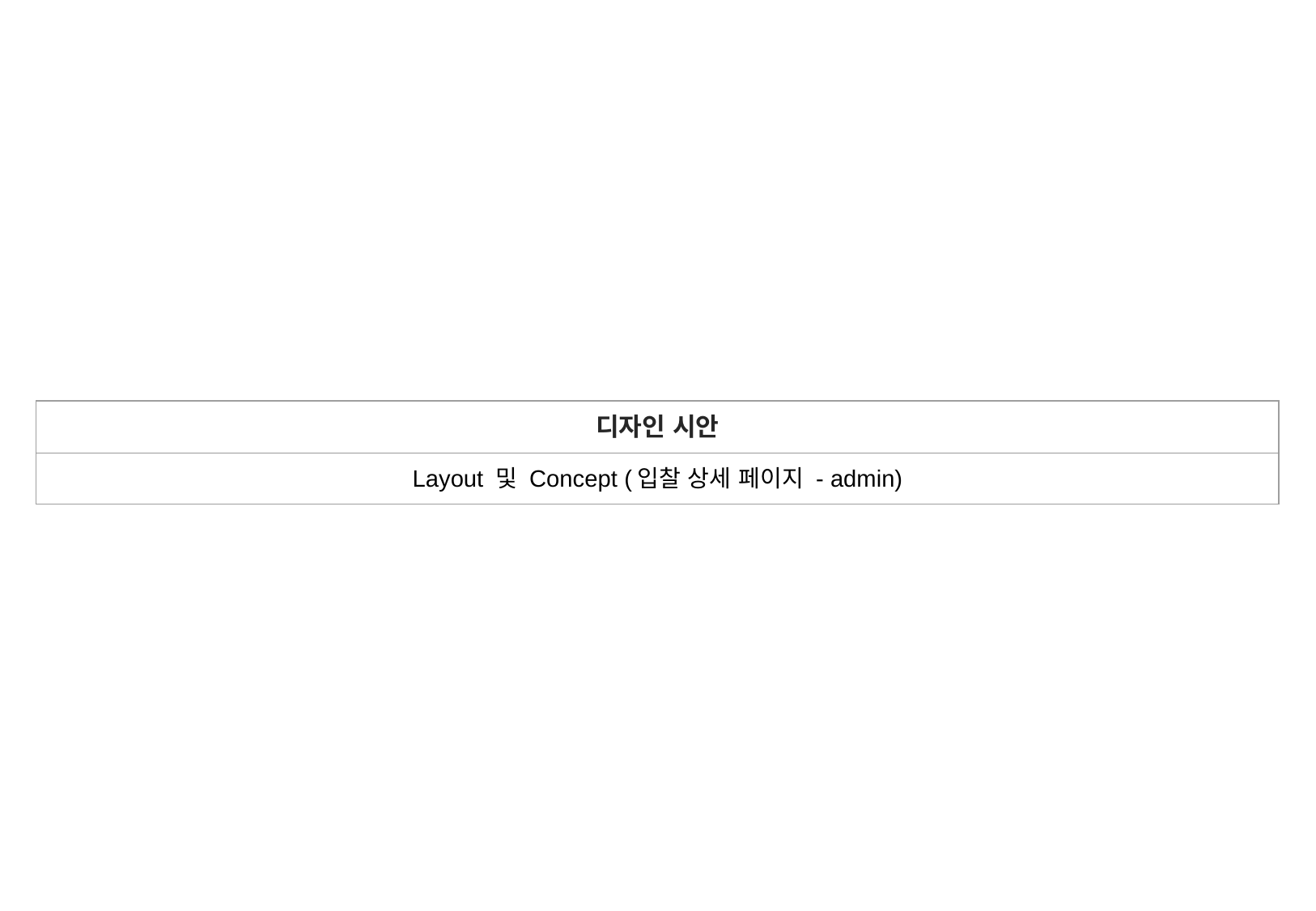

| 디자인 시안 |
| --- |
| Layout 및 Concept (입찰 상세 페이지 - admin) |